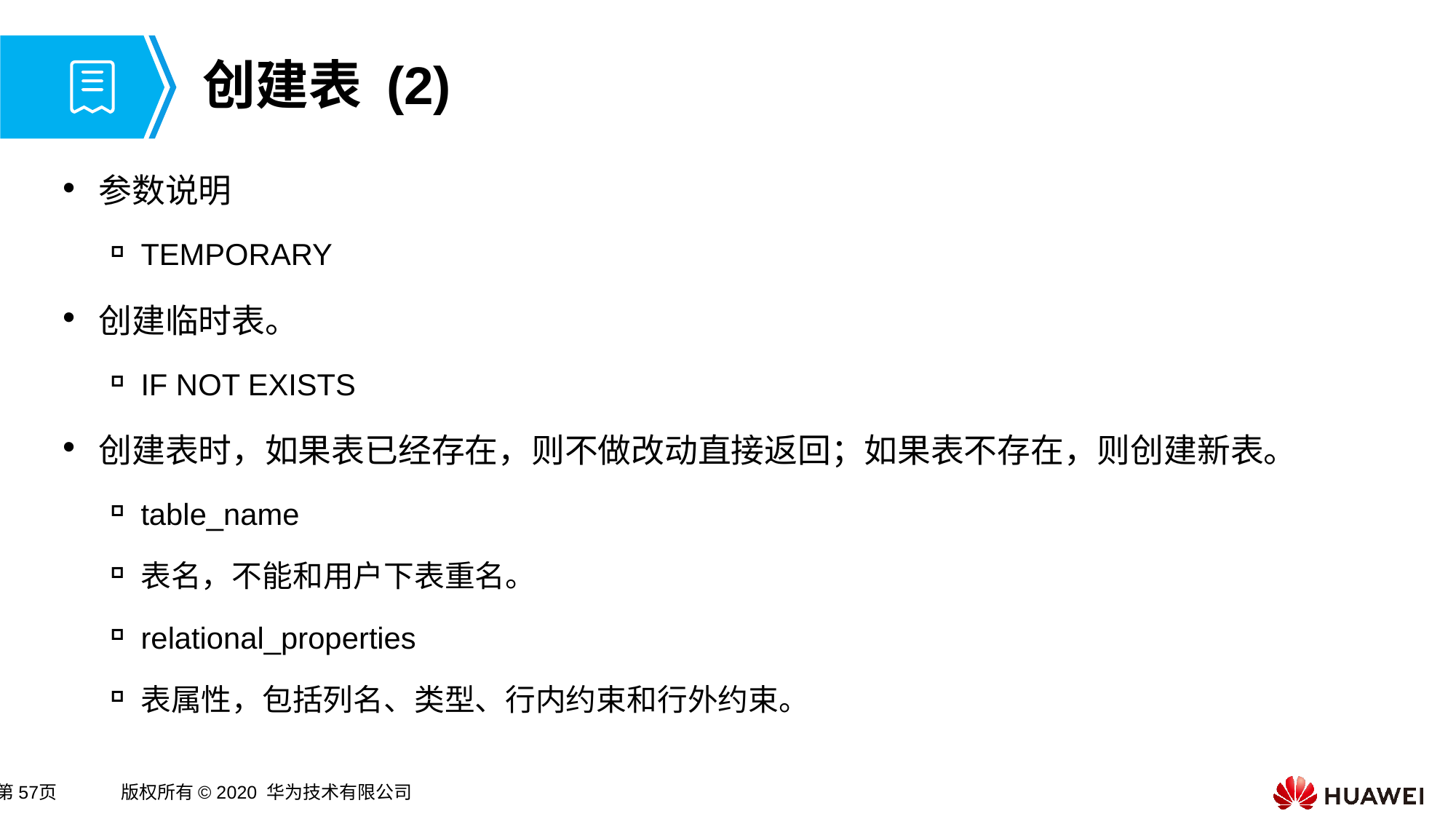

# 创建表 (2)
参数说明
TEMPORARY
创建临时表。
IF NOT EXISTS
创建表时，如果表已经存在，则不做改动直接返回；如果表不存在，则创建新表。
table_name
表名，不能和用户下表重名。
relational_properties
表属性，包括列名、类型、行内约束和行外约束。